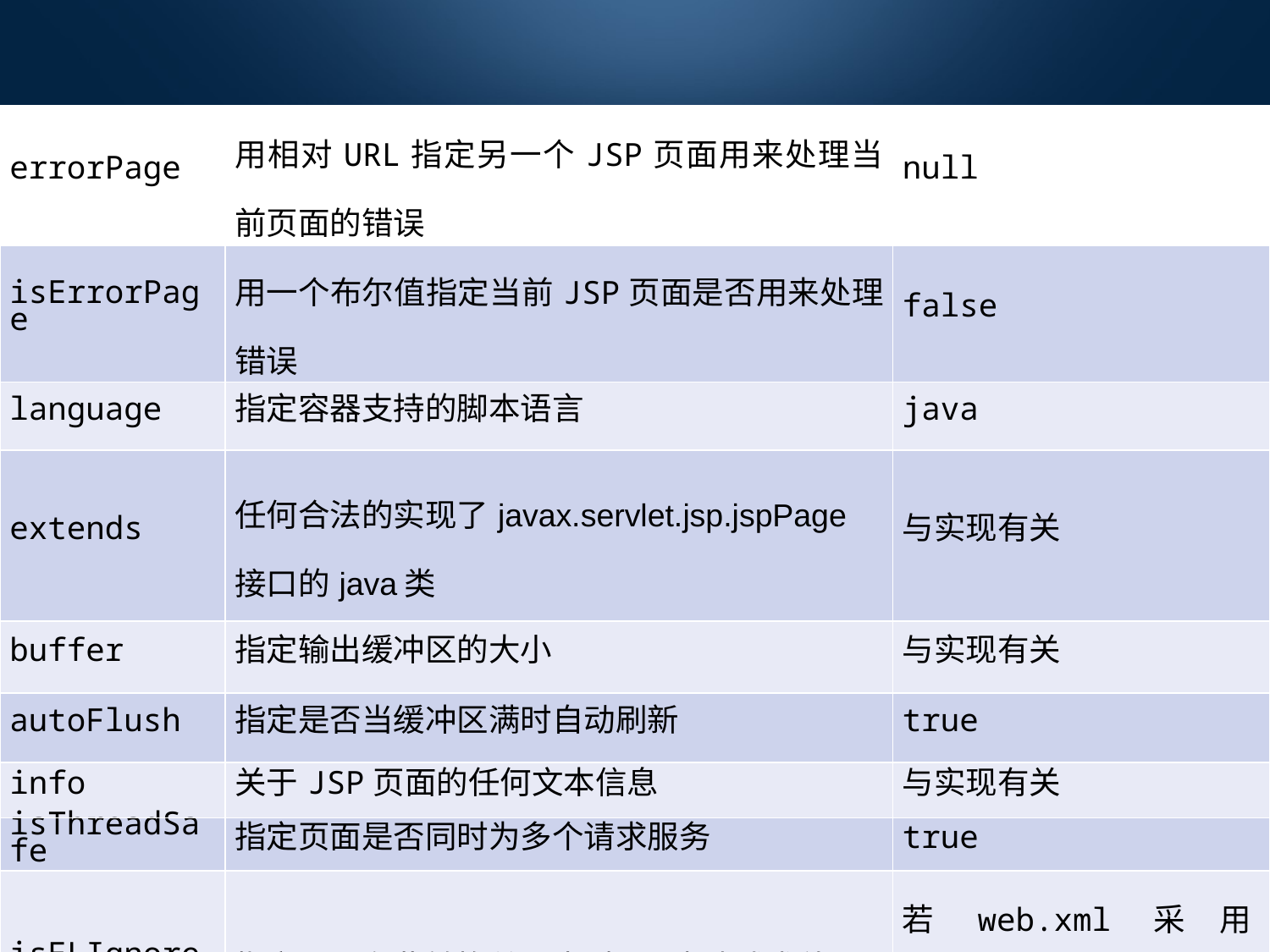

| errorPage | 用相对URL指定另一个JSP页面用来处理当前页面的错误 | null |
| --- | --- | --- |
| isErrorPage | 用一个布尔值指定当前JSP页面是否用来处理错误 | false |
| language | 指定容器支持的脚本语言 | java |
| extends | 任何合法的实现了javax.servlet.jsp.jspPage 接口的java类 | 与实现有关 |
| buffer | 指定输出缓冲区的大小 | 与实现有关 |
| autoFlush | 指定是否当缓冲区满时自动刷新 | true |
| info | 关于JSP页面的任何文本信息 | 与实现有关 |
| isThreadSafe | 指定页面是否同时为多个请求服务 | true |
| isELIgnored | 指定是否在此转换单元中对EL表达式求值 | 若web.xml采用Servlet 2.4格式，默认值为true |